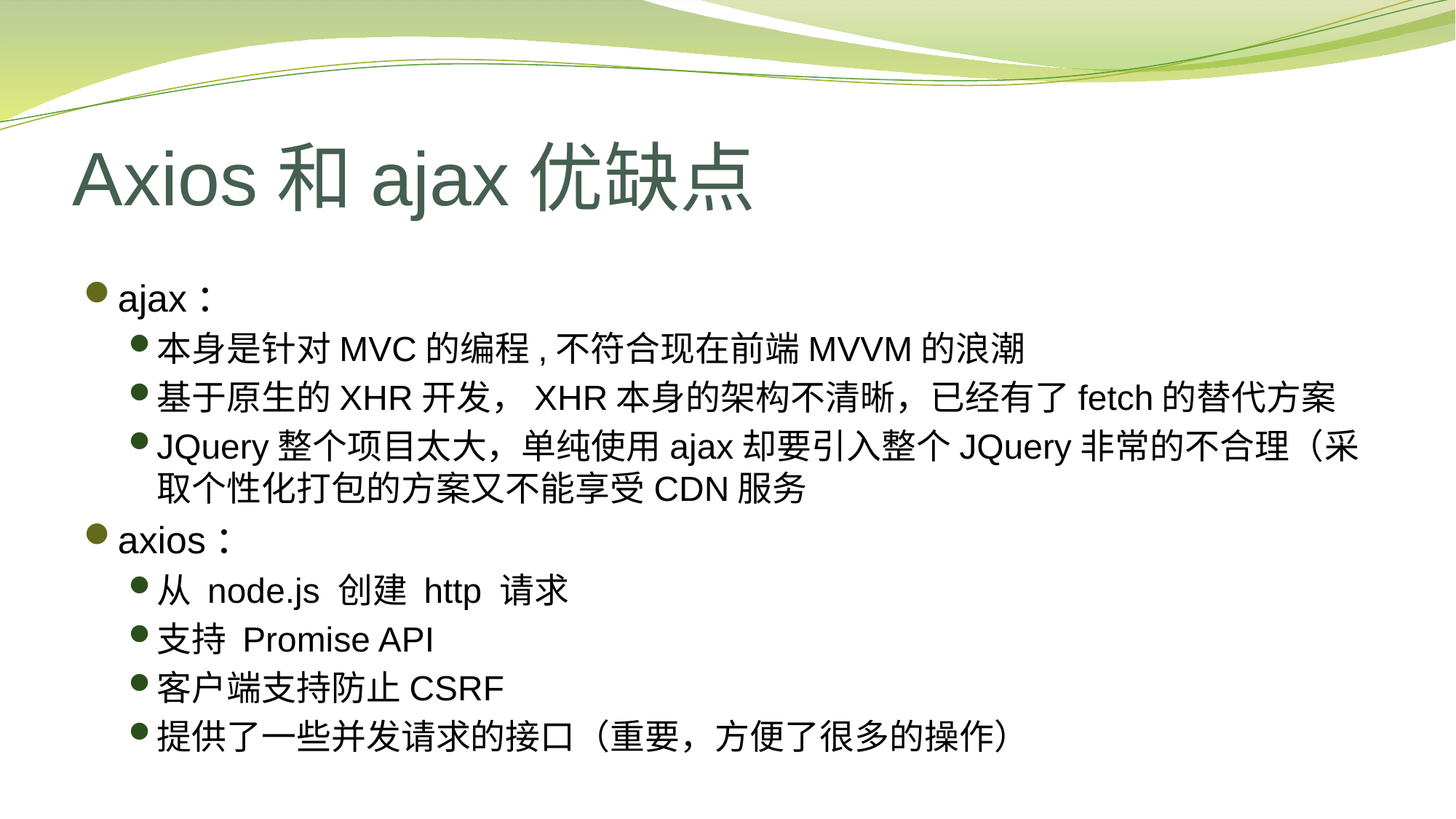

# Axios和ajax优缺点
ajax：
本身是针对MVC的编程,不符合现在前端MVVM的浪潮
基于原生的XHR开发，XHR本身的架构不清晰，已经有了fetch的替代方案
JQuery整个项目太大，单纯使用ajax却要引入整个JQuery非常的不合理（采取个性化打包的方案又不能享受CDN服务
axios：
从 node.js 创建 http 请求
支持 Promise API
客户端支持防止CSRF
提供了一些并发请求的接口（重要，方便了很多的操作）